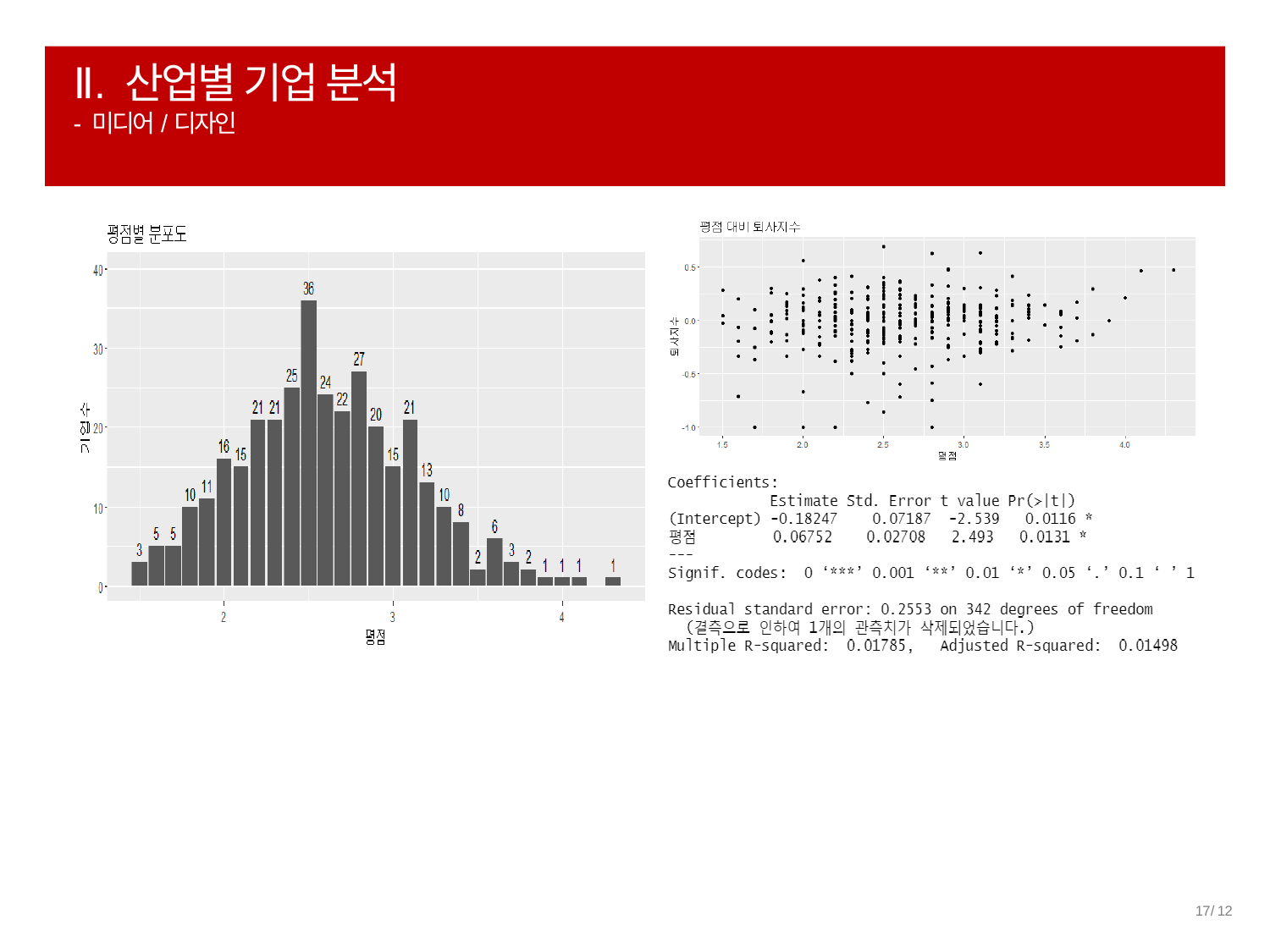

# Ⅱ. 산업별 기업 분석 - 미디어/디자인

17/ 12